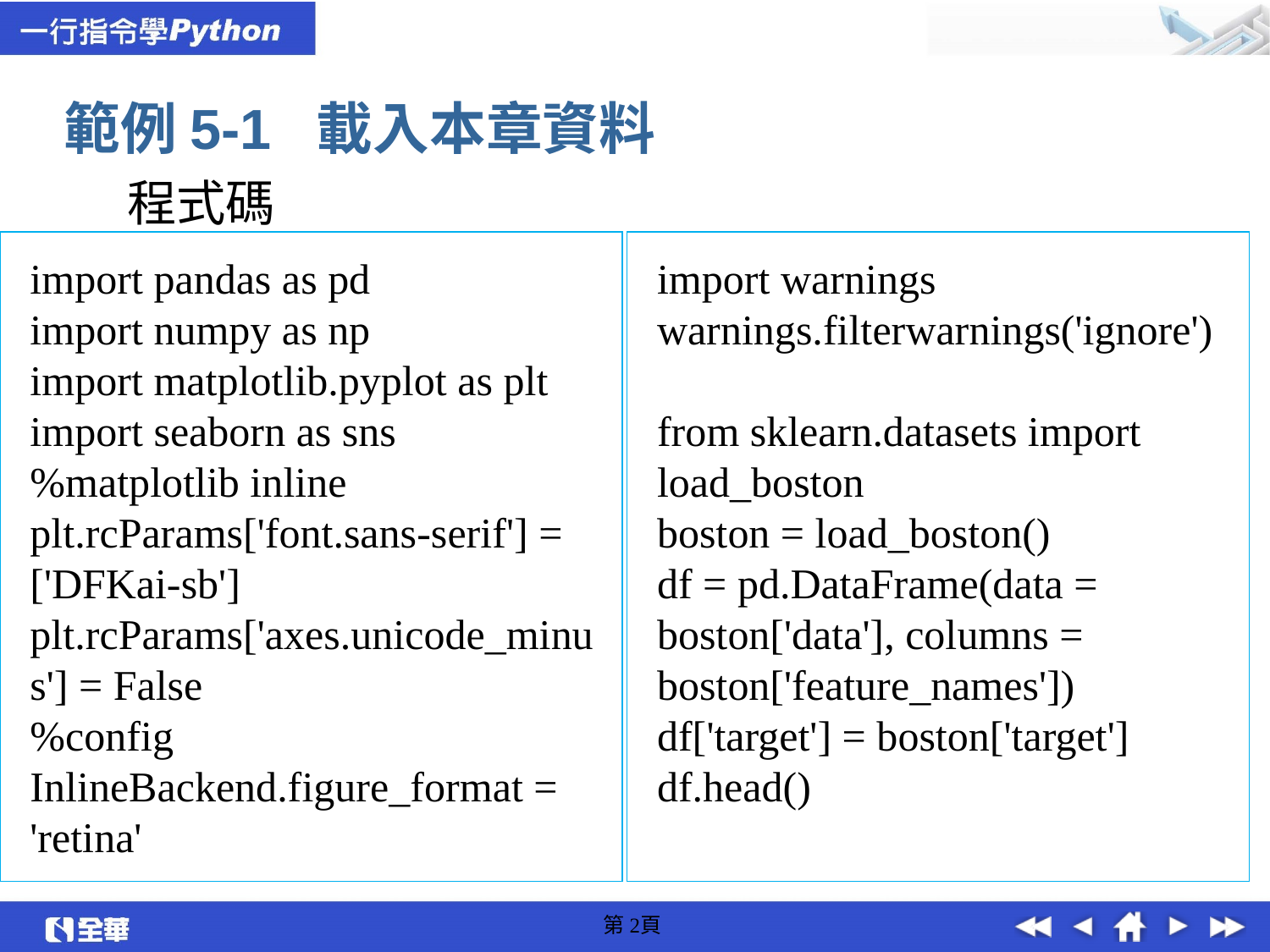

範例5-1  載入本章資料
程式碼
import pandas as pd
import numpy as np
import matplotlib.pyplot as plt
import seaborn as sns
%matplotlib inline
plt.rcParams['font.sans-serif'] = ['DFKai-sb']
plt.rcParams['axes.unicode_minus'] = False
%config InlineBackend.figure_format = 'retina'
import warnings
warnings.filterwarnings('ignore')

from sklearn.datasets import load_boston
boston = load_boston()
df = pd.DataFrame(data = boston['data'], columns = boston['feature_names'])
df['target'] = boston['target']
df.head()